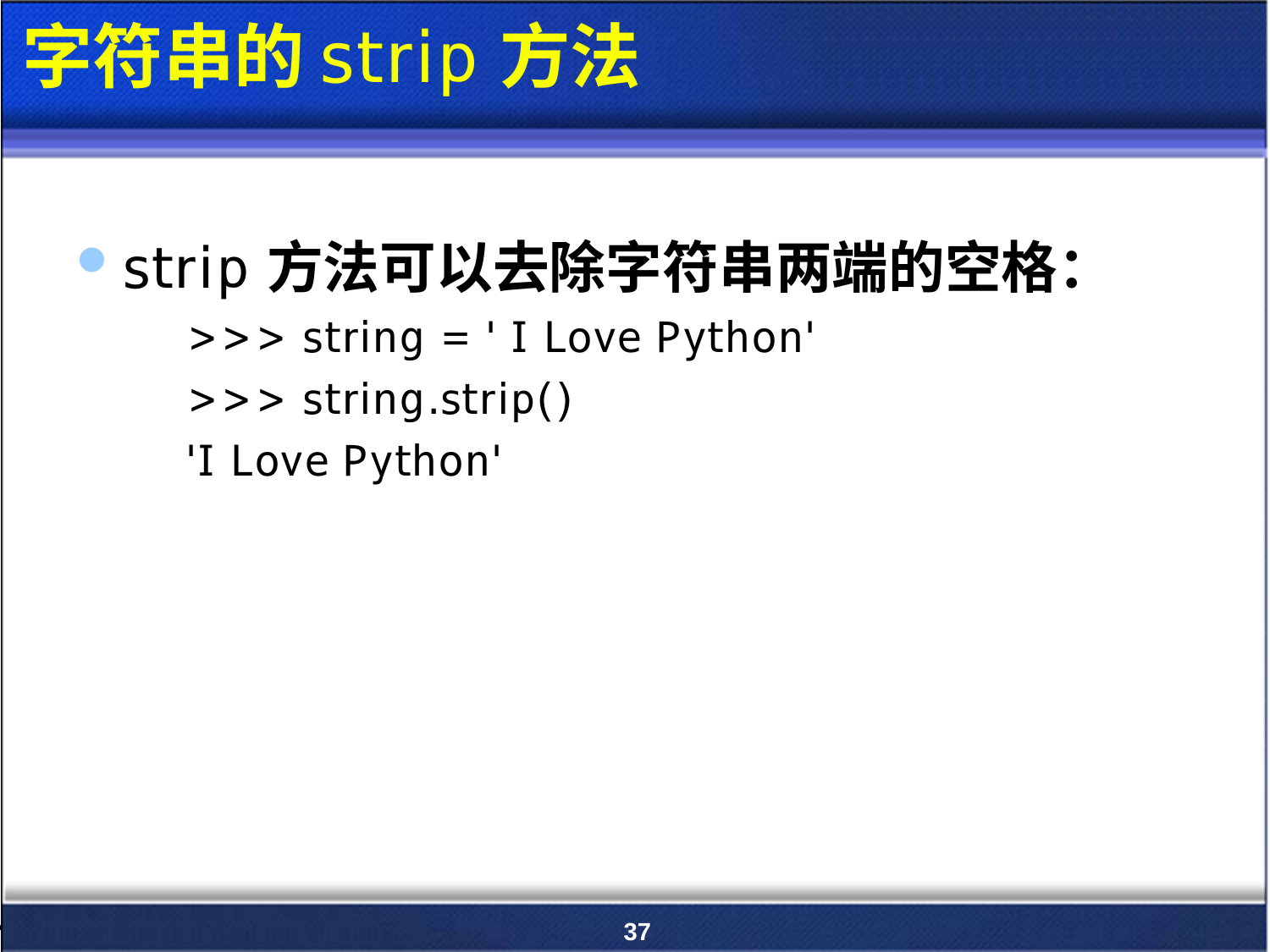

# 字符串的strip方法
strip方法可以去除字符串两端的空格：
>>> string = ' I Love Python'
>>> string.strip()
'I Love Python'

37